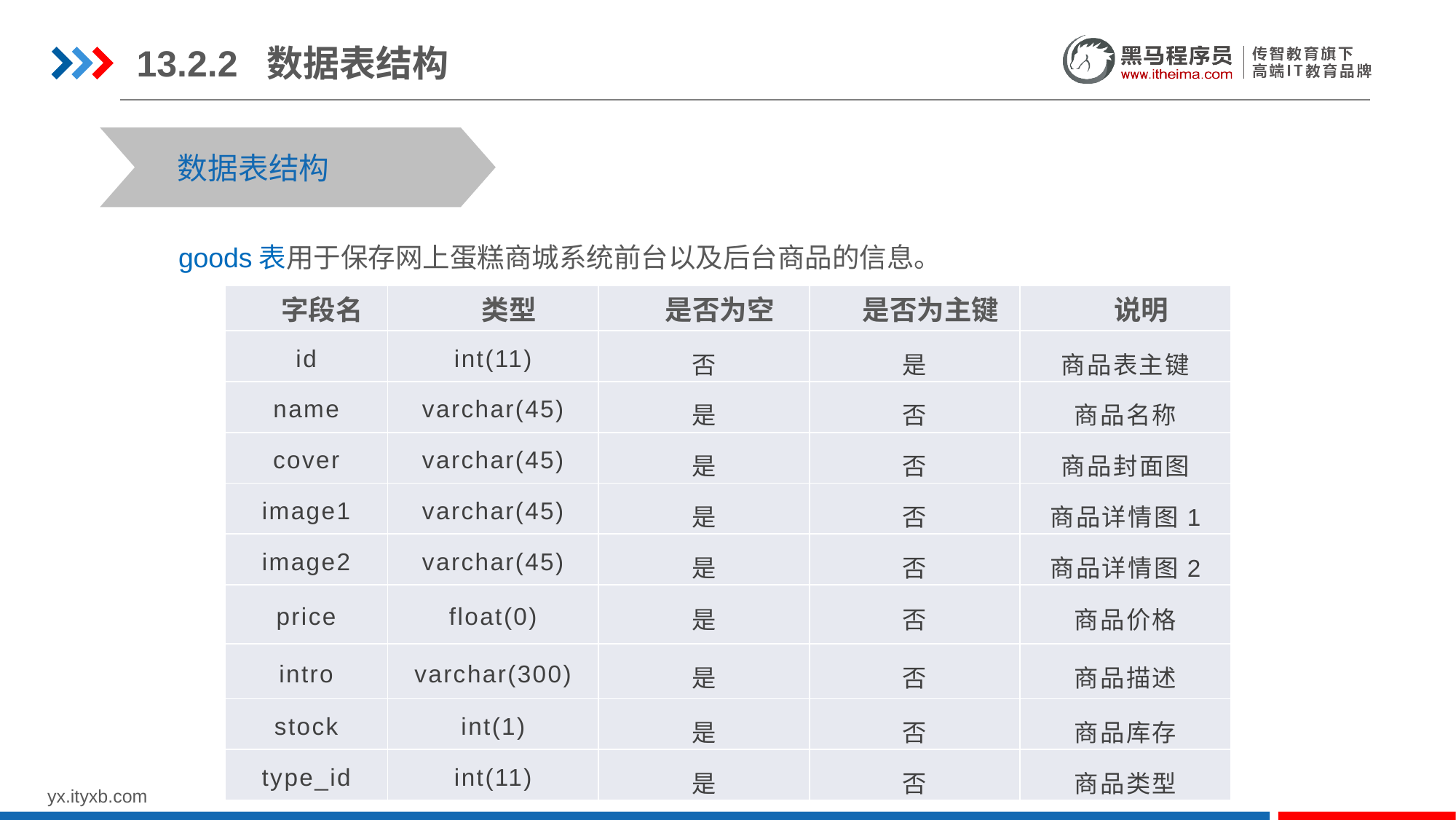

13.2.2  数据表结构

数据表结构
goods表用于保存网上蛋糕商城系统前台以及后台商品的信息。
| 字段名 | 类型 | 是否为空 | 是否为主键 | 说明 |
| --- | --- | --- | --- | --- |
| id | int(11) | 否 | 是 | 商品表主键 |
| name | varchar(45) | 是 | 否 | 商品名称 |
| cover | varchar(45) | 是 | 否 | 商品封面图 |
| image1 | varchar(45) | 是 | 否 | 商品详情图1 |
| image2 | varchar(45) | 是 | 否 | 商品详情图2 |
| price | float(0) | 是 | 否 | 商品价格 |
| intro | varchar(300) | 是 | 否 | 商品描述 |
| stock | int(1) | 是 | 否 | 商品库存 |
| type\_id | int(11) | 是 | 否 | 商品类型 |